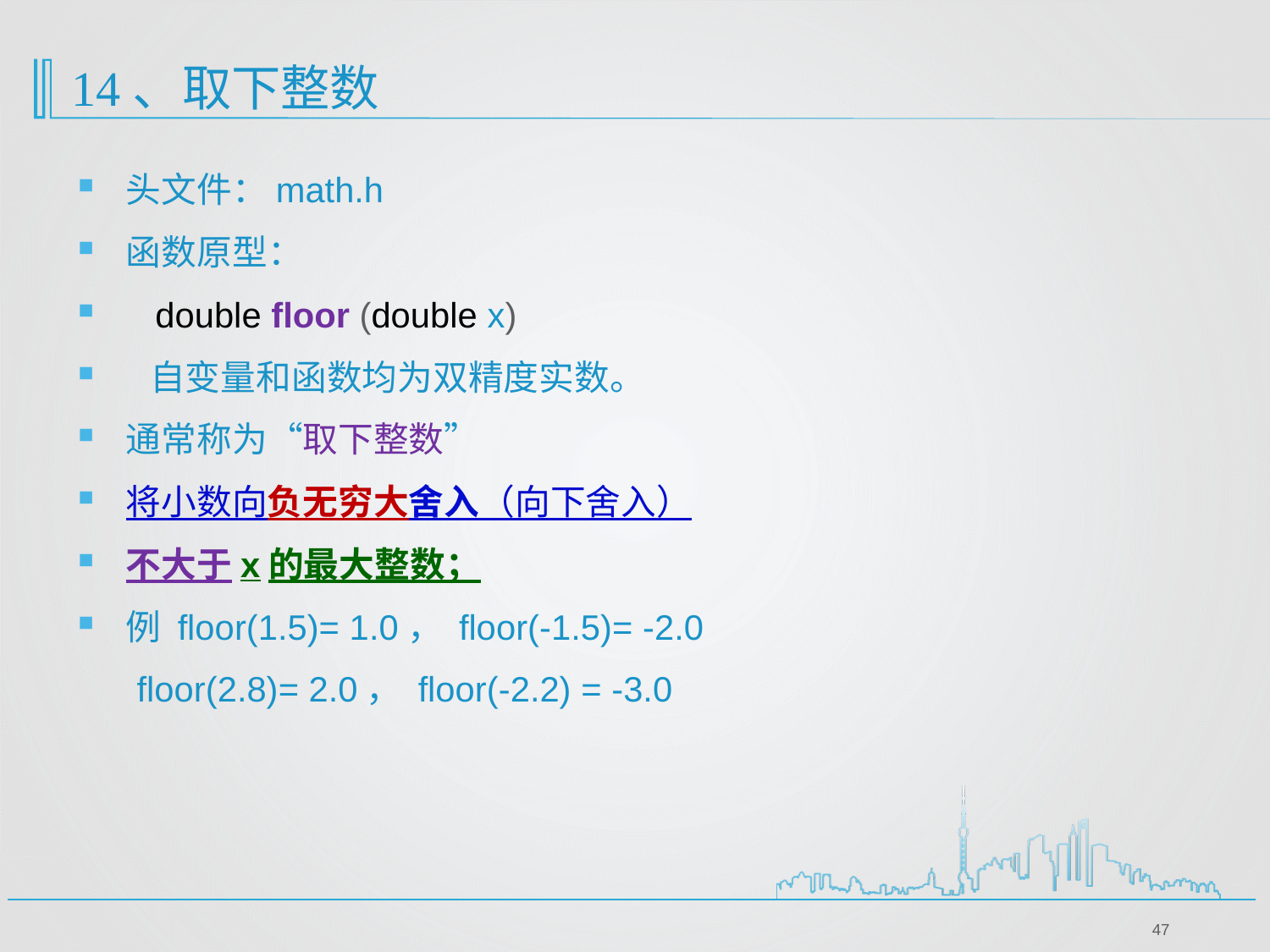

14、取下整数
头文件：math.h
函数原型：
   double floor (double x)
  自变量和函数均为双精度实数。
通常称为“取下整数”
将小数向负无穷大舍入（向下舍入）
不大于x的最大整数；
例 floor(1.5)= 1.0， floor(-1.5)= -2.0
      floor(2.8)= 2.0， floor(-2.2) = -3.0

47